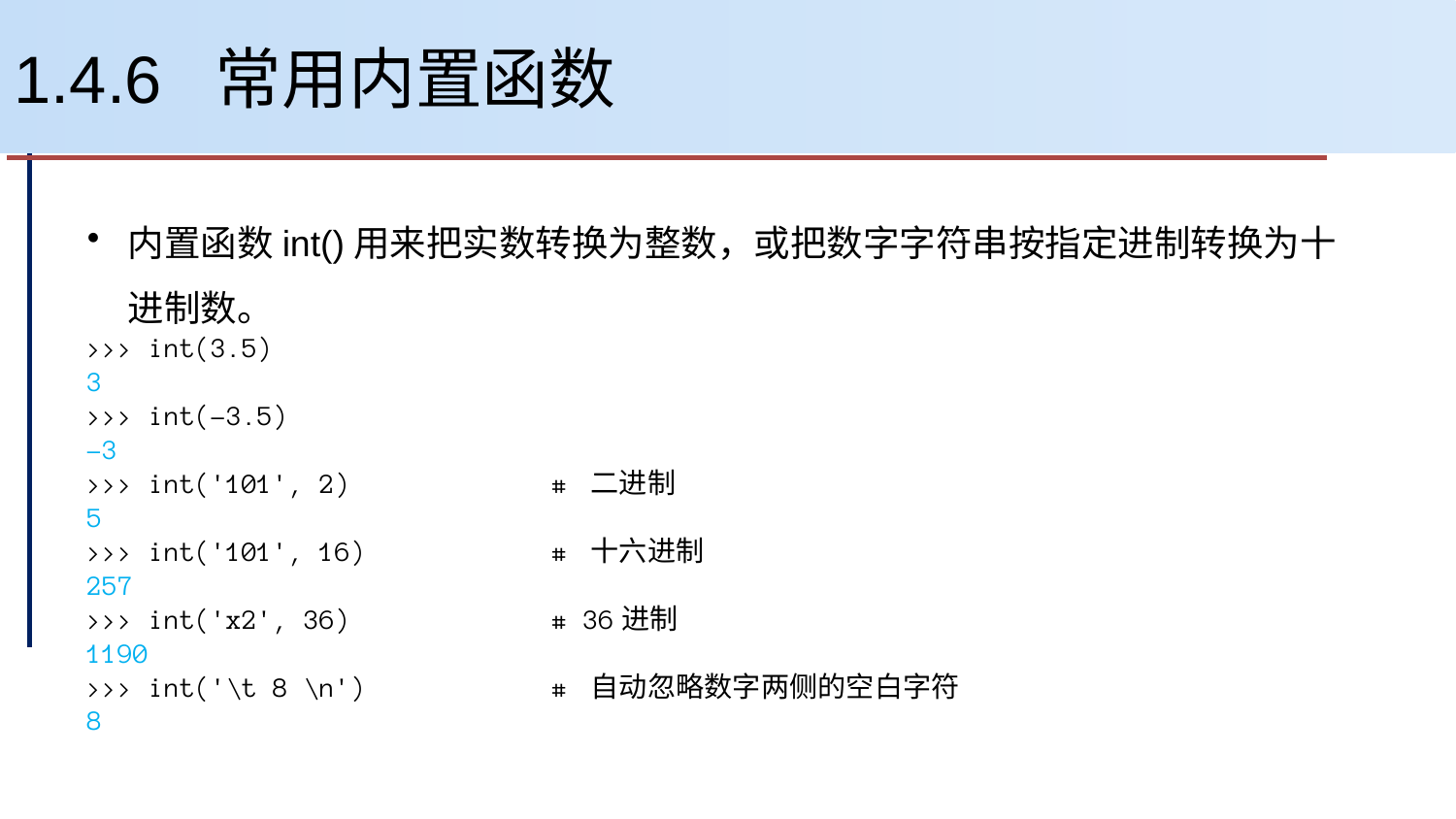

# 1.4.6  常用内置函数
内置函数int()用来把实数转换为整数，或把数字字符串按指定进制转换为十进制数。
>>> int(3.5)
3
>>> int(-3.5)
-3
>>> int('101', 2)             # 二进制
5
>>> int('101', 16)            # 十六进制
257
>>> int('x2', 36)             # 36进制
1190
>>> int('\t 8 \n')            # 自动忽略数字两侧的空白字符
8